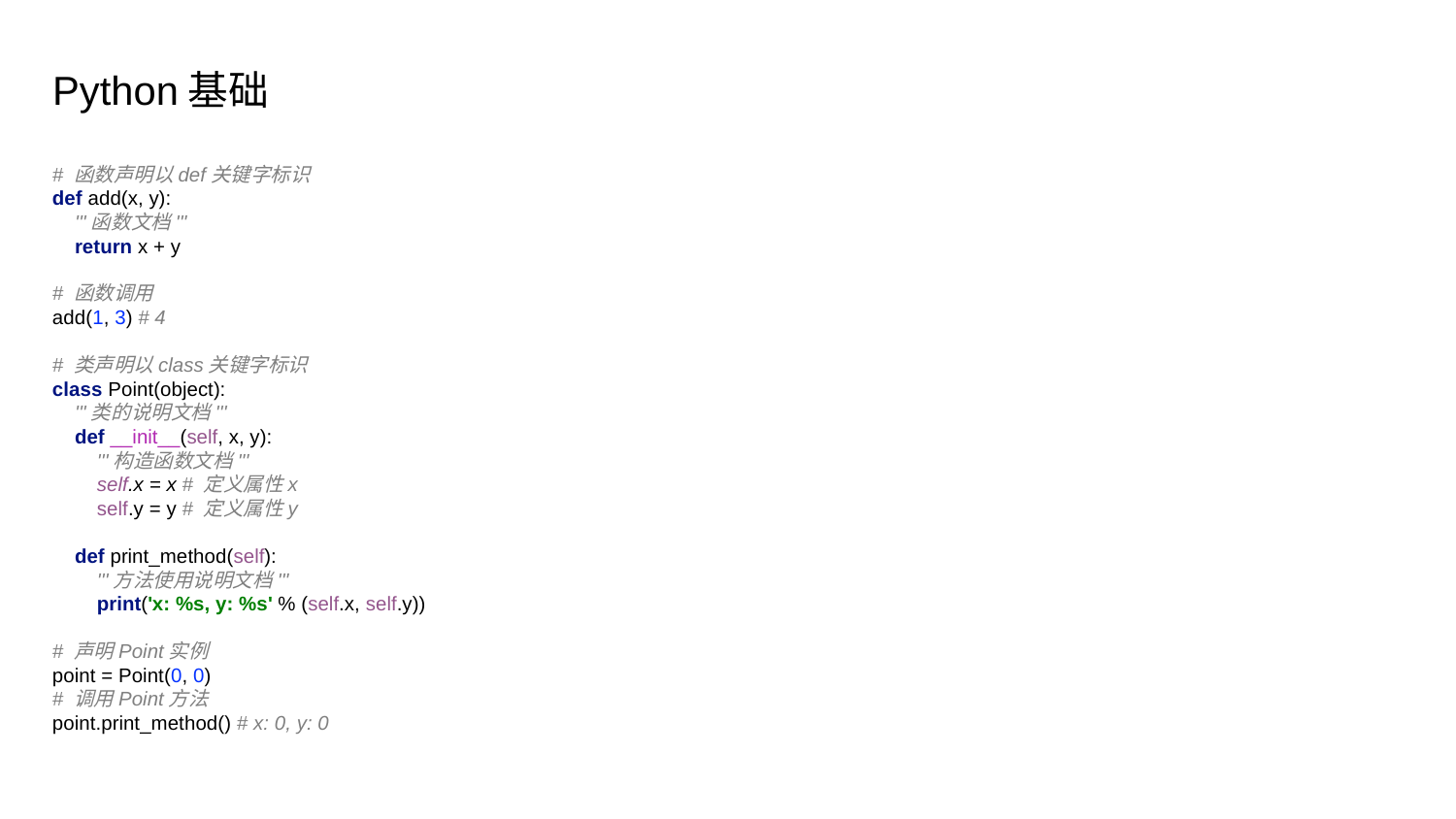

Python基础
# 函数声明以def关键字标识
def add(x, y):
    '''函数文档'''
    return x + y

# 函数调用
add(1, 3) # 4

# 类声明以class关键字标识
class Point(object):
    '''类的说明文档'''
    def __init__(self, x, y):
        '''构造函数文档'''
        self.x = x # 定义属性x
        self.y = y # 定义属性y

    def print_method(self):
        '''方法使用说明文档'''
        print('x: %s, y: %s' % (self.x, self.y))

# 声明Point实例
point = Point(0, 0)
# 调用Point方法
point.print_method() # x: 0, y: 0